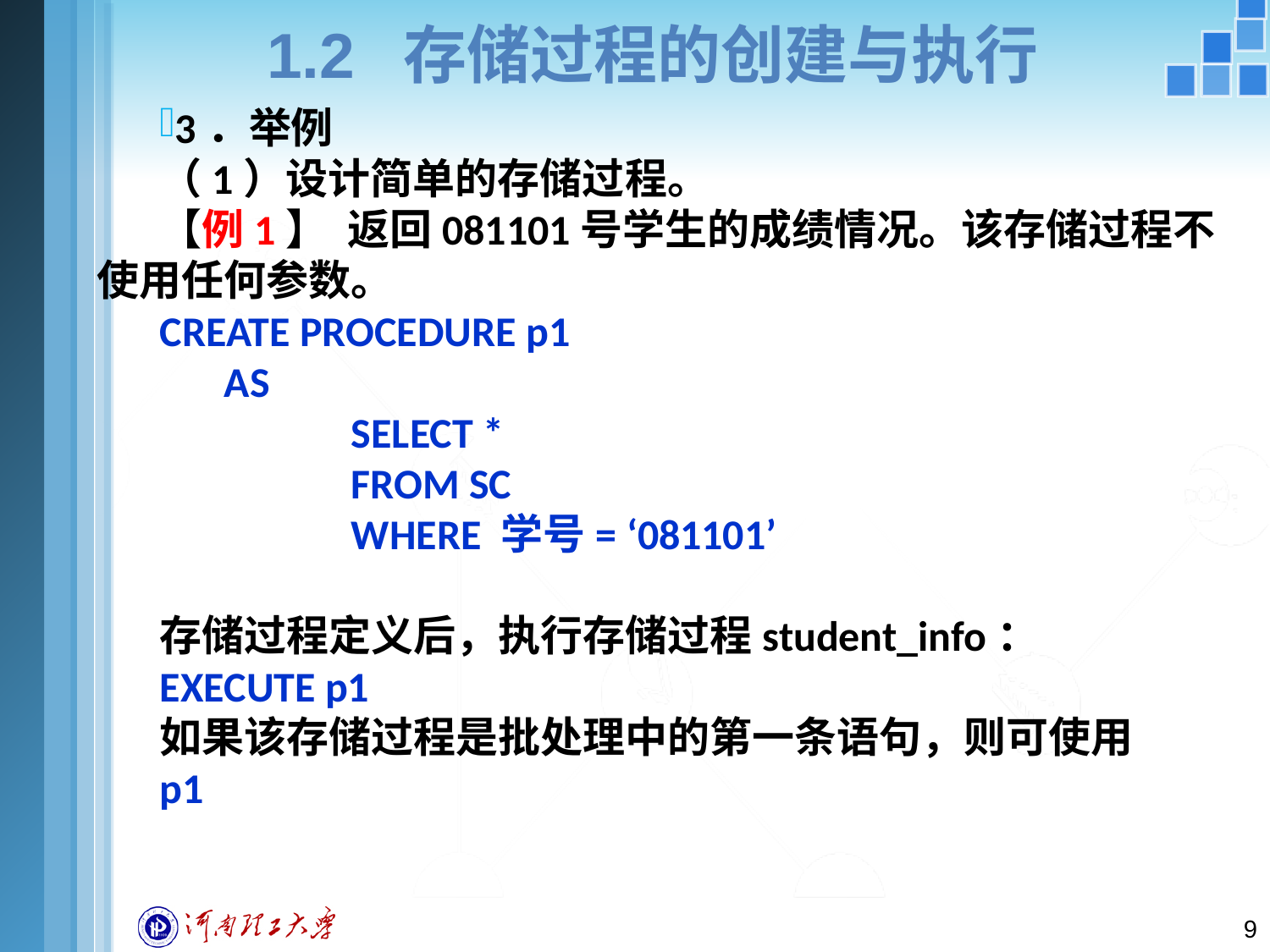

# 1.2  存储过程的创建与执行
3．举例
（1）设计简单的存储过程。
【例1】  返回081101号学生的成绩情况。该存储过程不使用任何参数。
CREATE PROCEDURE p1
	AS
		SELECT *
		FROM SC
		WHERE 学号= ‘081101’

存储过程定义后，执行存储过程student_info：
EXECUTE p1
如果该存储过程是批处理中的第一条语句，则可使用
p1